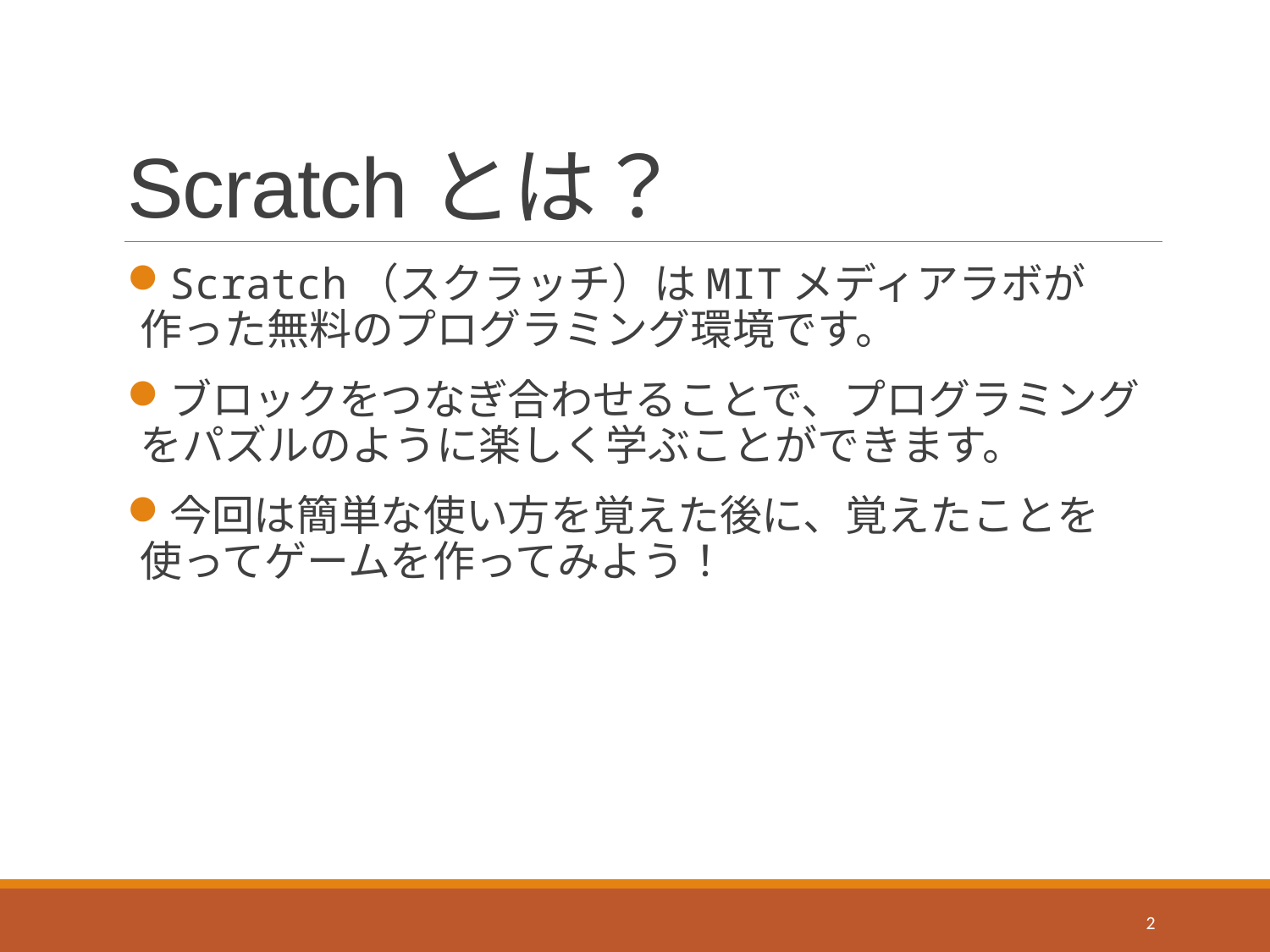

# Scratchとは？
Scratch（スクラッチ）はMITメディアラボが作った無料のプログラミング環境です。
ブロックをつなぎ合わせることで、プログラミングをパズルのように楽しく学ぶことができます。
今回は簡単な使い方を覚えた後に、覚えたことを使ってゲームを作ってみよう！
2